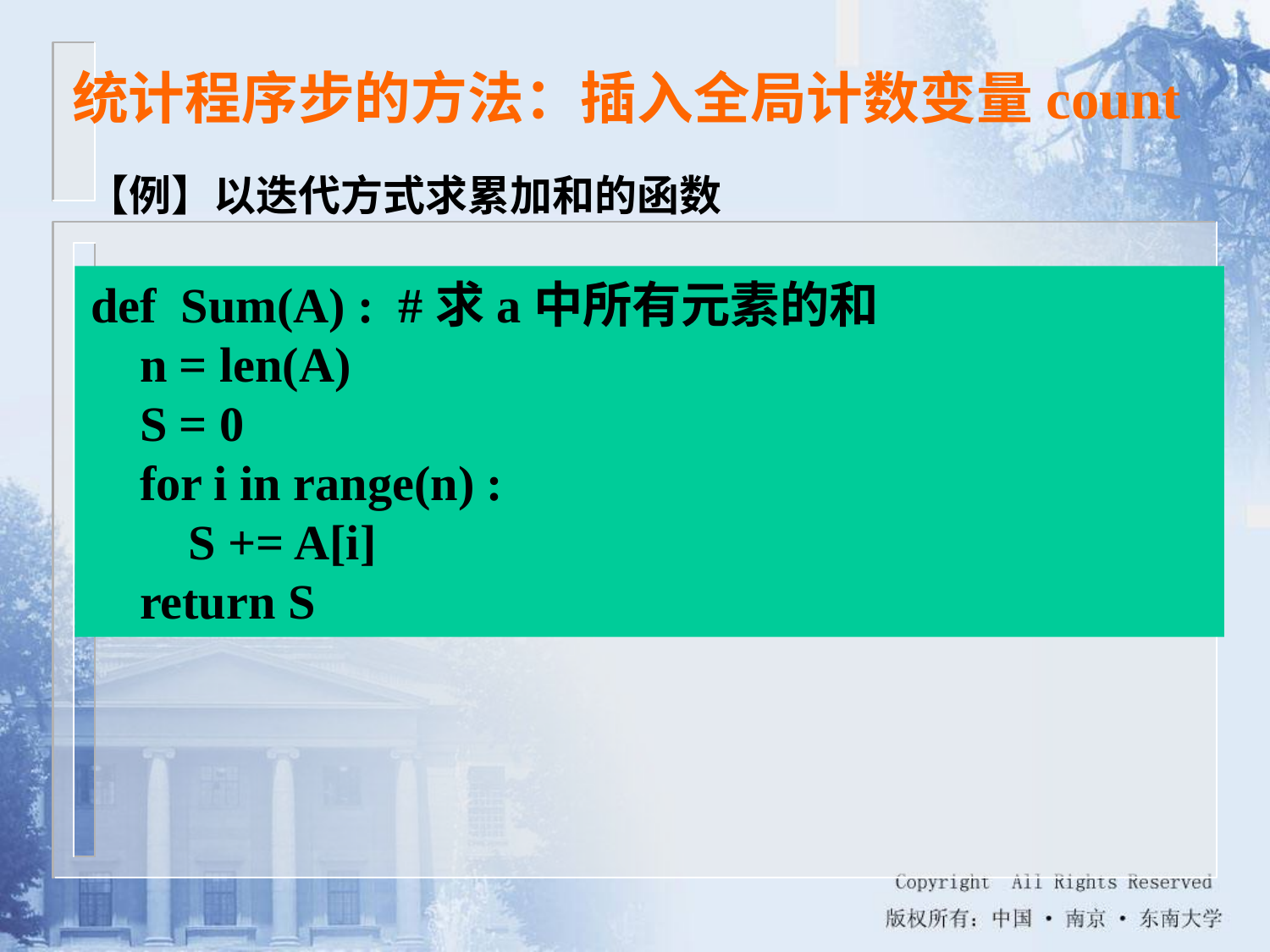

统计程序步的方法：插入全局计数变量count
【例】以迭代方式求累加和的函数
def  Sum(A) :  #求a中所有元素的和
    n = len(A)
    S = 0
    for i in range(n) :
        S += A[i]
    return S